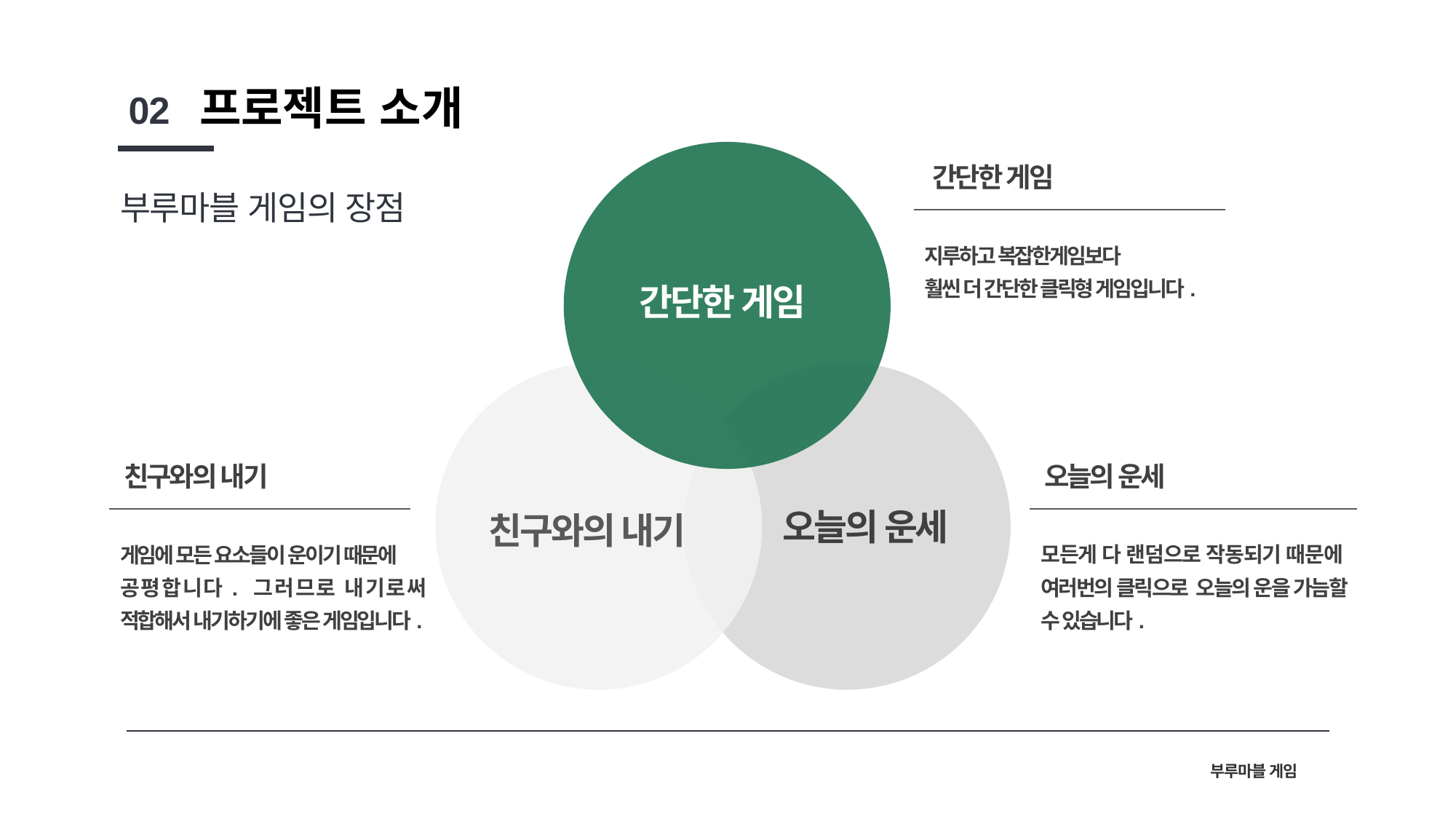

프로젝트 소개
02

간단한 게임
지루하고 복잡한게임보다
훨씬 더 간단한 클릭형 게임입니다.
부루마블 게임의 장점
간단한 게임

오늘의 운세
모든게 다 랜덤으로 작동되기 때문에  여러번의 클릭으로  오늘의 운을 가늠할 수 있습니다.
친구와의 내기
게임에 모든 요소들이 운이기 때문에
공평합니다. 그러므로 내기로써 적합해서 내기하기에 좋은 게임입니다.
오늘의 운세
친구와의 내기
부루마블 게임